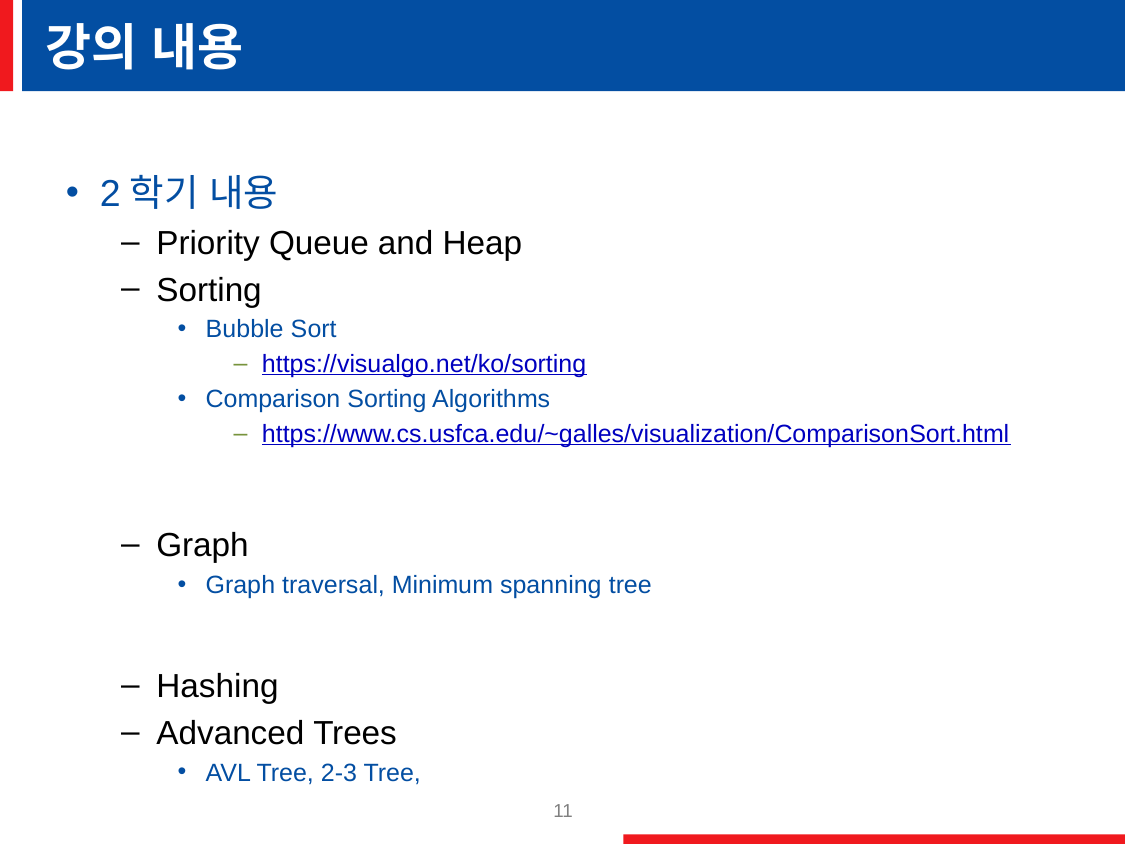

# 강의 내용
2학기 내용
Priority Queue and Heap
Sorting
Bubble Sort
https://visualgo.net/ko/sorting
Comparison Sorting Algorithms
https://www.cs.usfca.edu/~galles/visualization/ComparisonSort.html

Graph
Graph traversal, Minimum spanning tree

Hashing
Advanced Trees
AVL Tree, 2-3 Tree,